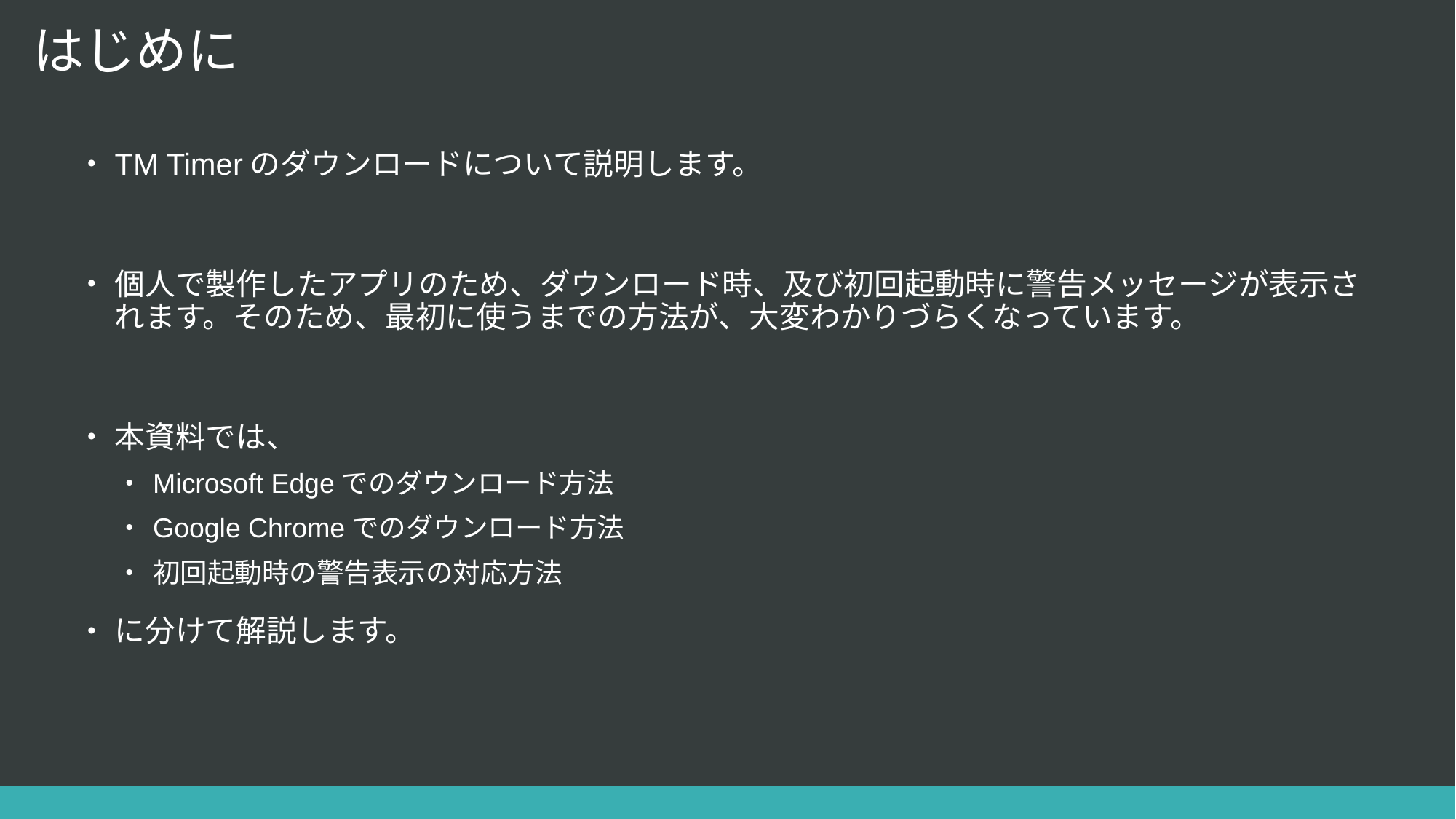

# はじめに
TM Timerのダウンロードについて説明します。

個人で製作したアプリのため、ダウンロード時、及び初回起動時に警告メッセージが表示されます。そのため、最初に使うまでの方法が、大変わかりづらくなっています。

本資料では、
Microsoft Edgeでのダウンロード方法
Google Chromeでのダウンロード方法
初回起動時の警告表示の対応方法
に分けて解説します。